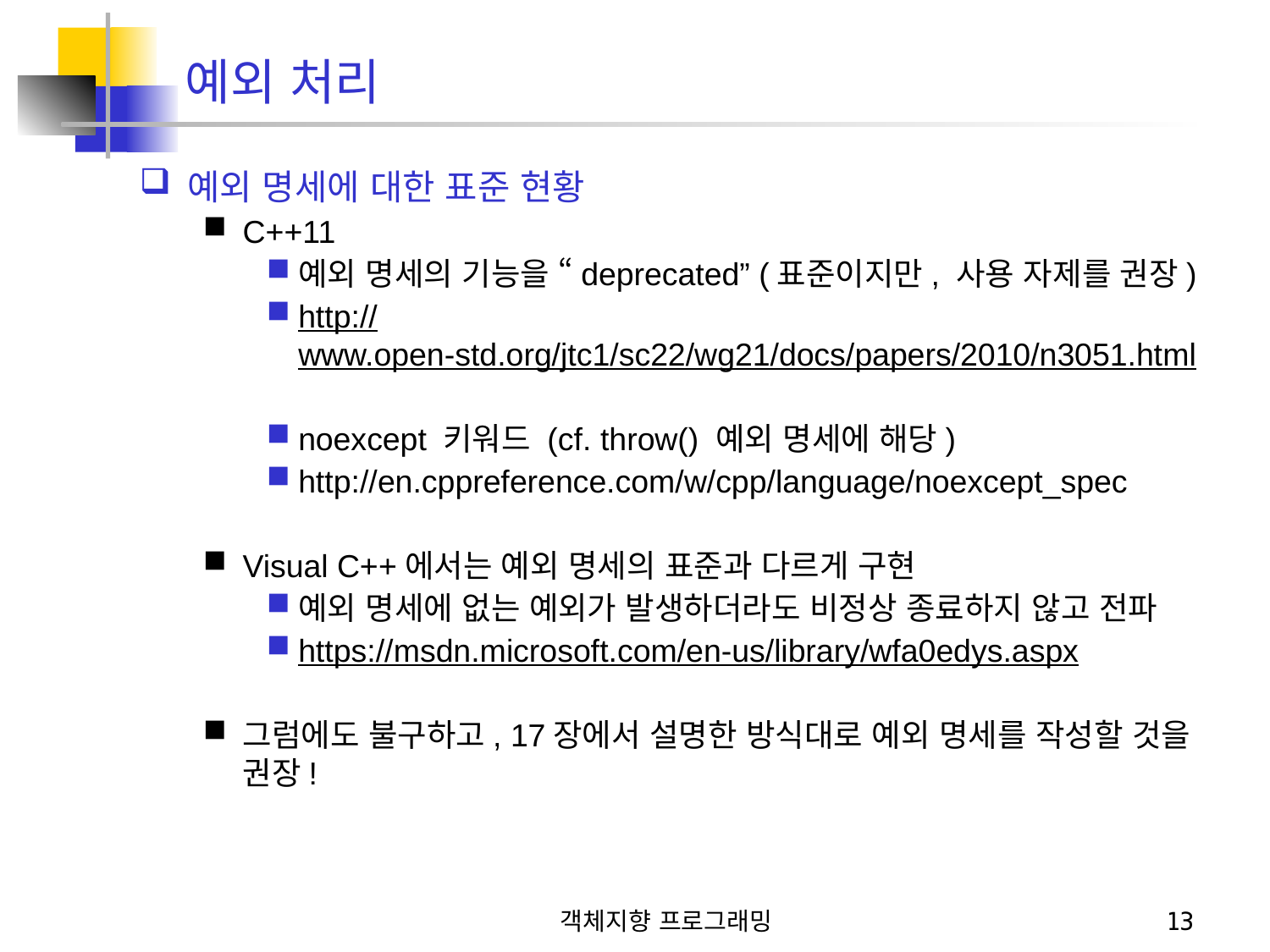

예외 처리
예외 명세에 대한 표준 현황
C++11
예외 명세의 기능을 “deprecated” (표준이지만, 사용 자제를 권장)
http://www.open-std.org/jtc1/sc22/wg21/docs/papers/2010/n3051.html

noexcept 키워드 (cf. throw() 예외 명세에 해당)
http://en.cppreference.com/w/cpp/language/noexcept_spec

Visual C++에서는 예외 명세의 표준과 다르게 구현
예외 명세에 없는 예외가 발생하더라도 비정상 종료하지 않고 전파
https://msdn.microsoft.com/en-us/library/wfa0edys.aspx

그럼에도 불구하고, 17장에서 설명한 방식대로 예외 명세를 작성할 것을 권장!

객체지향 프로그래밍
13